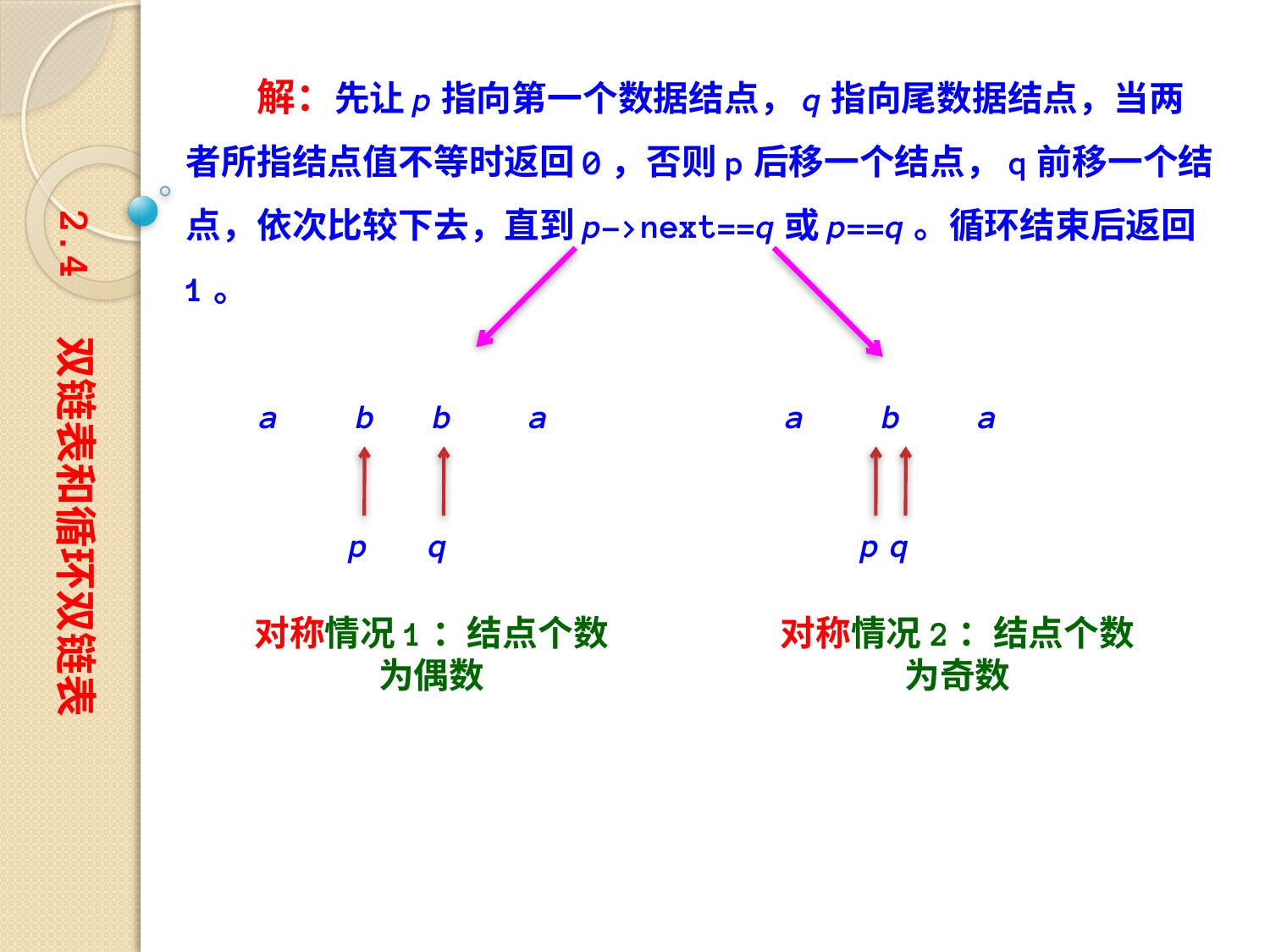

解：先让p指向第一个数据结点，q指向尾数据结点，当两者所指结点值不等时返回0，否则p后移一个结点，q前移一个结点，依次比较下去，直到p->next==q或p==q。循环结束后返回1。
2.4  双链表和循环双链表
a    b   b    a
a    b    a

q
q
p
p
对称情况1：结点个数为偶数
对称情况2：结点个数为奇数